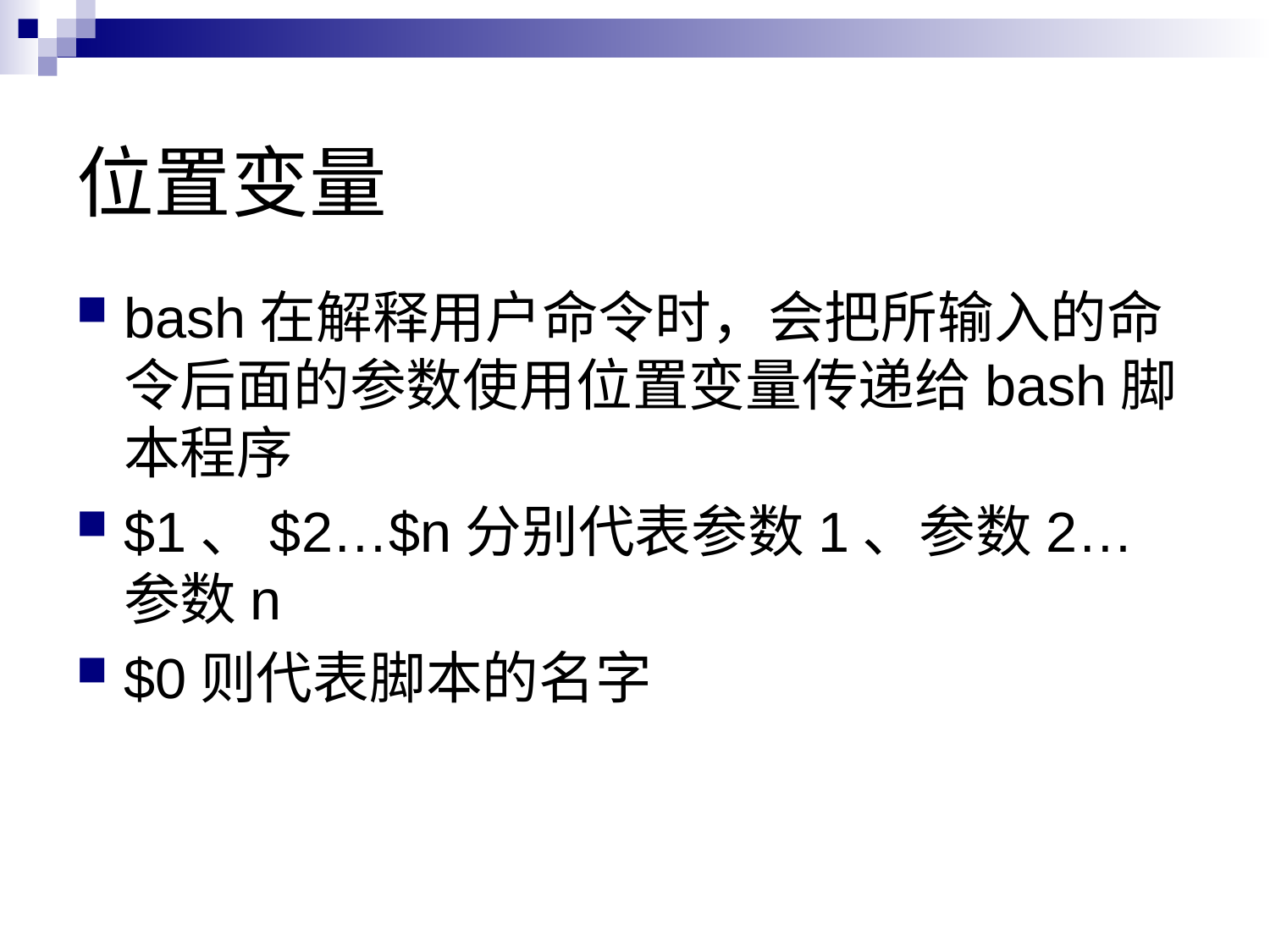

# 位置变量
bash在解释用户命令时，会把所输入的命令后面的参数使用位置变量传递给bash脚本程序
$1、$2…$n分别代表参数1、参数2…参数n
$0则代表脚本的名字